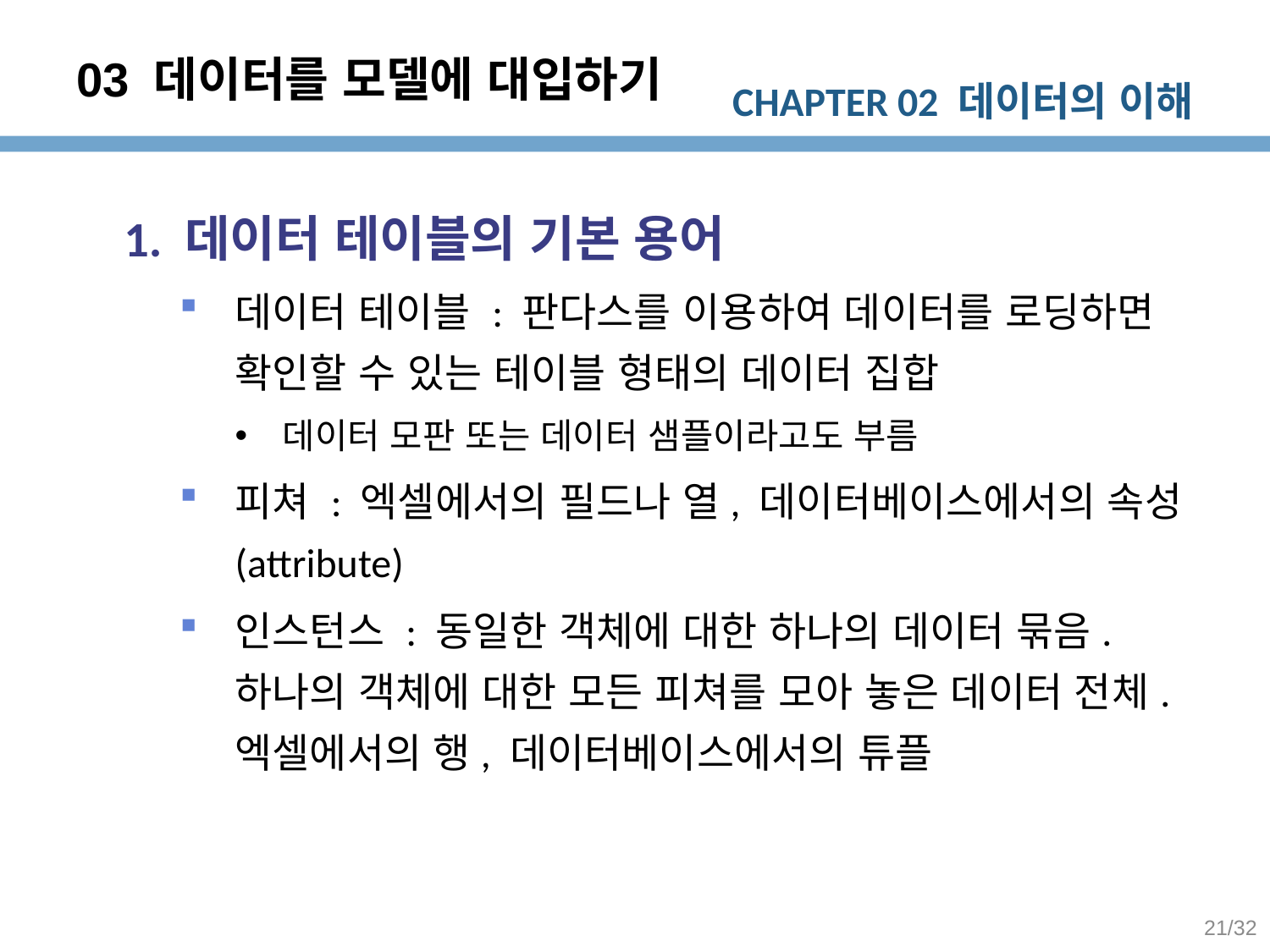

# 03 데이터를 모델에 대입하기
1. 데이터 테이블의 기본 용어
데이터 테이블 : 판다스를 이용하여 데이터를 로딩하면 확인할 수 있는 테이블 형태의 데이터 집합
데이터 모판 또는 데이터 샘플이라고도 부름
피쳐 : 엑셀에서의 필드나 열, 데이터베이스에서의 속성(attribute)
인스턴스 : 동일한 객체에 대한 하나의 데이터 묶음. 하나의 객체에 대한 모든 피쳐를 모아 놓은 데이터 전체. 엑셀에서의 행, 데이터베이스에서의 튜플

21/32